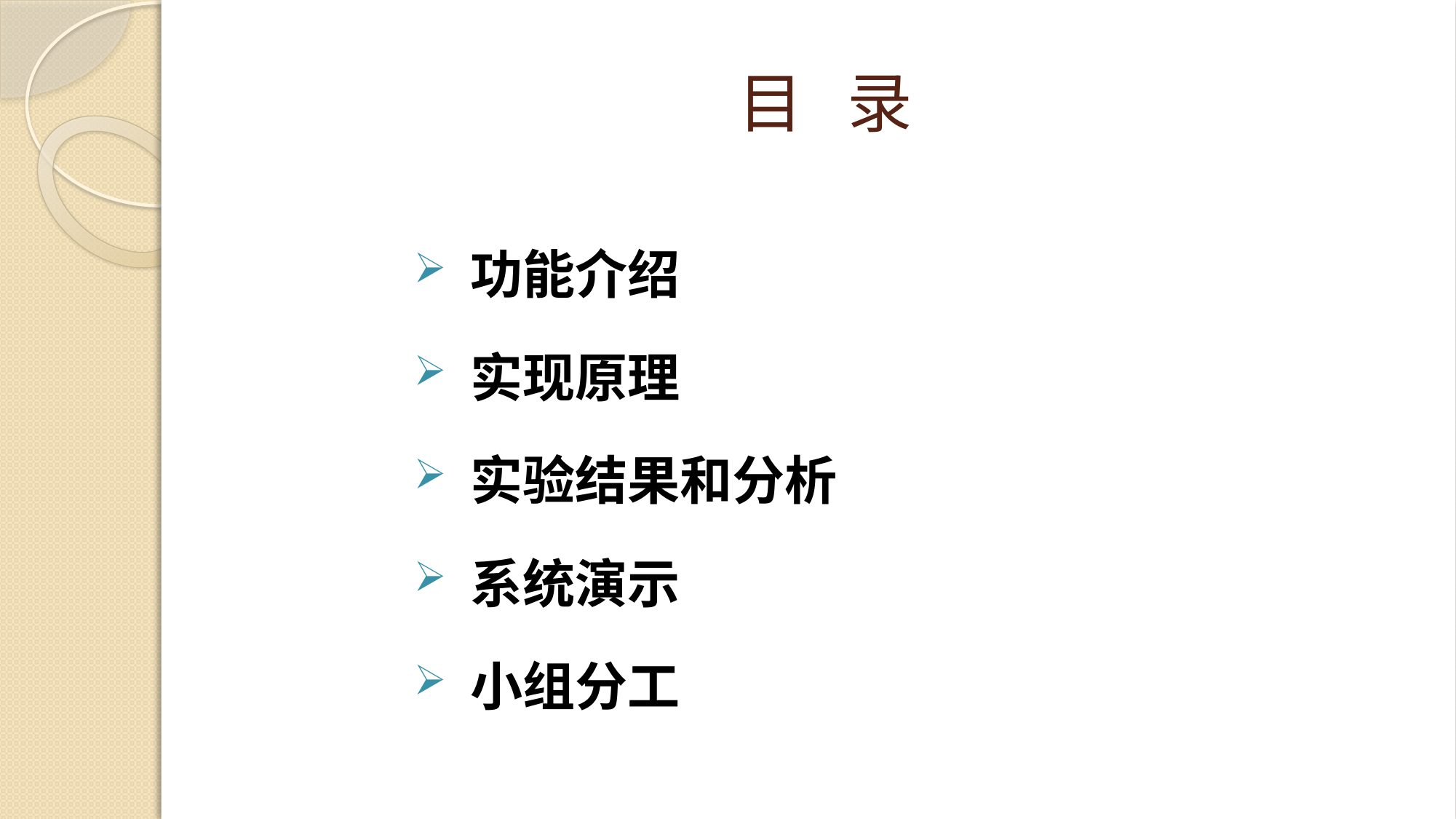

# 目   录
 功能介绍
 实现原理
 实验结果和分析
 系统演示
 小组分工